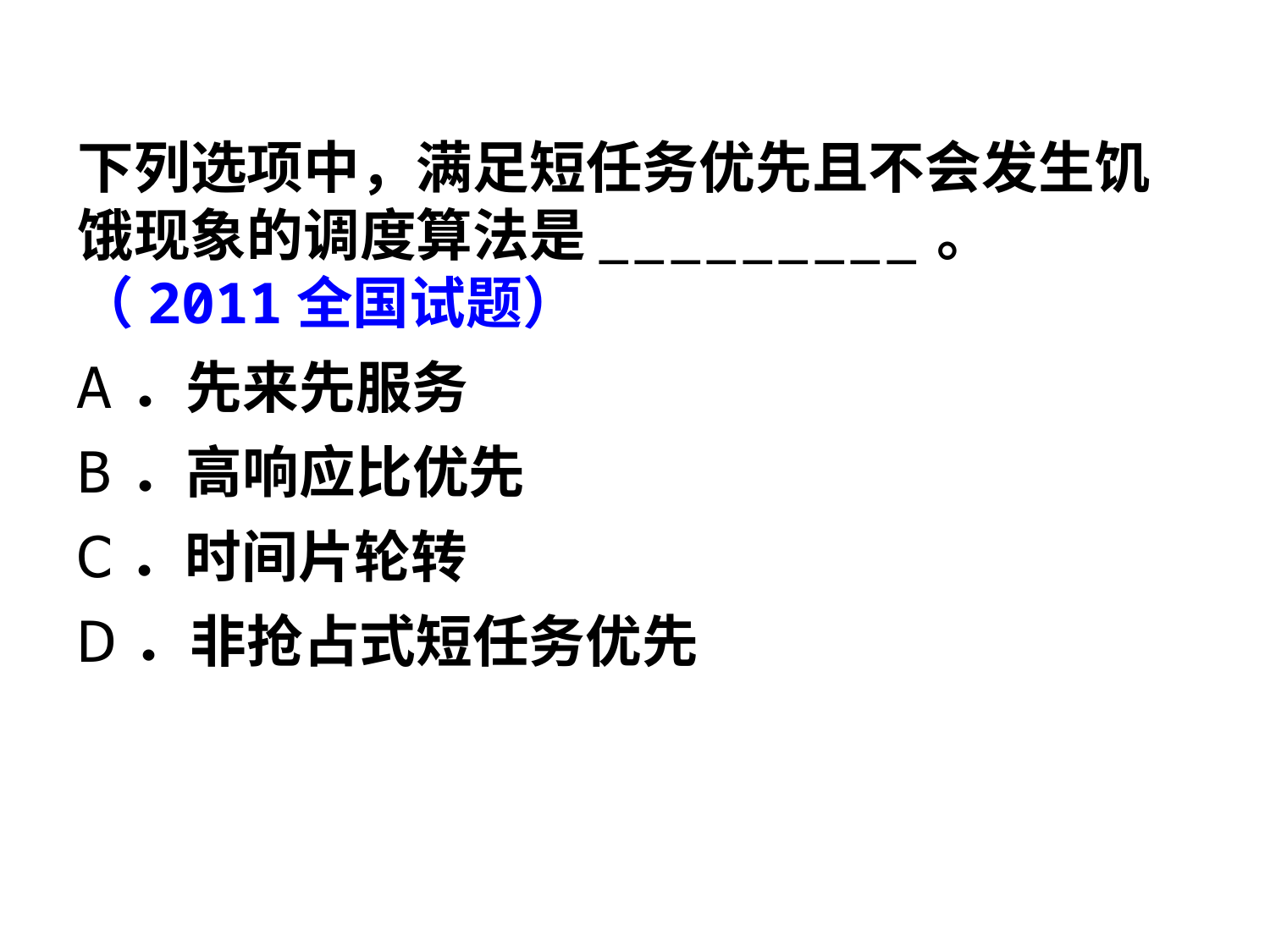

下列选项中，满足短任务优先且不会发生饥饿现象的调度算法是_________。（2011全国试题）
A．先来先服务
B．高响应比优先
C．时间片轮转
D．非抢占式短任务优先
45